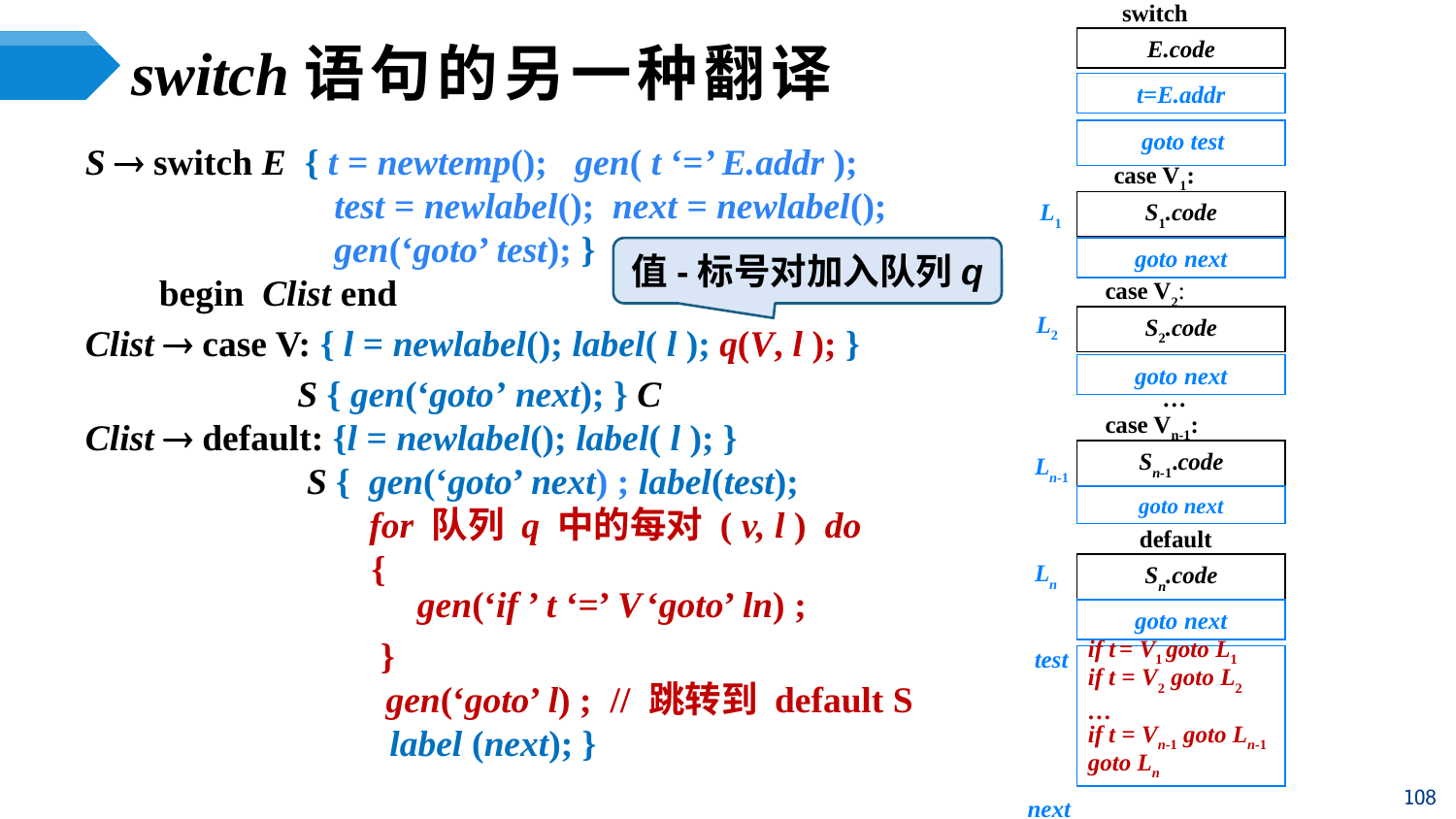

switch
E.code
# switch语句的另一种翻译

t=E.addr
 goto test
S → switch E  { t = newtemp();   gen( t ‘=’ E.addr );
                           test = newlabel();  next = newlabel();
                           gen(‘goto’ test); }
        begin  Clist end
Clist → case V: { l = newlabel(); label( l ); q(V, l ); }
                       S { gen(‘goto’ next); } C
Clist → default: {l = newlabel(); label( l ); }
                        S {  gen(‘goto’ next) ; label(test);
	               for 队列 q 中的每对 ( v, l )  do
                               {
                                    gen(‘if ’ t ‘=’ V ‘goto’ ln) ;
                                }
	 	 gen(‘goto’ l) ;  // 跳转到 default S
                                 label (next); }
case V1:
L1
S1.code
goto next
值-标号对加入队列q
case V2:
L2
S2.code
goto next
…
case Vn-1:
Sn-1.code
Ln-1
goto next
default
Ln
Sn.code
goto next
test
if t = V1 goto L1
if t = V2 goto L2
…
if t = Vn-1 goto Ln-1
goto Ln
108
next